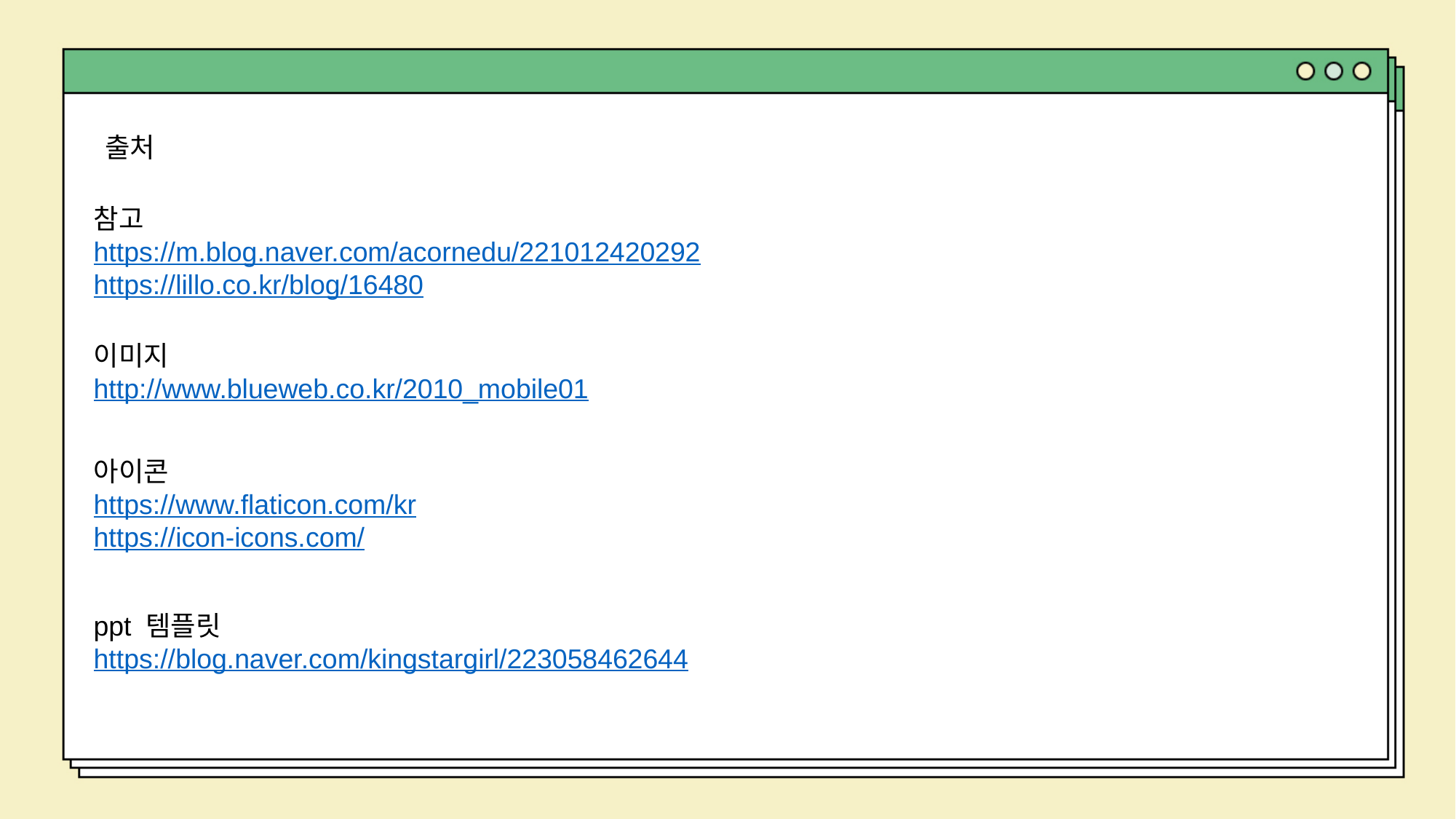

출처
참고
https://m.blog.naver.com/acornedu/221012420292
https://lillo.co.kr/blog/16480

이미지
http://www.blueweb.co.kr/2010_mobile01
아이콘
https://www.flaticon.com/kr
https://icon-icons.com/
ppt 템플릿
https://blog.naver.com/kingstargirl/223058462644